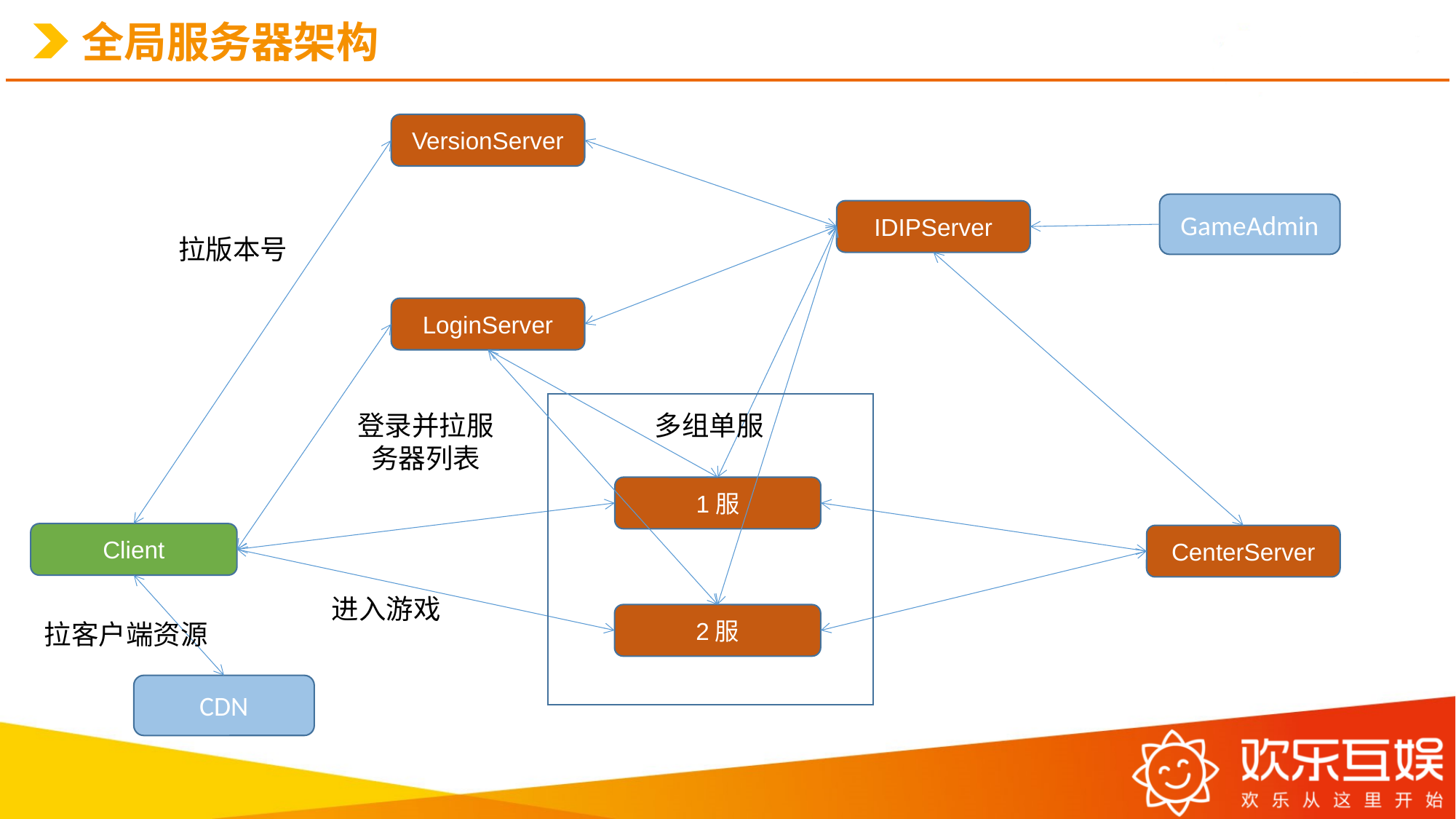

# 全局服务器架构
VersionServer
GameAdmin
IDIPServer
拉版本号
LoginServer

登录并拉服务器列表
多组单服
1服
Client
CenterServer
进入游戏
2服
拉客户端资源
CDN